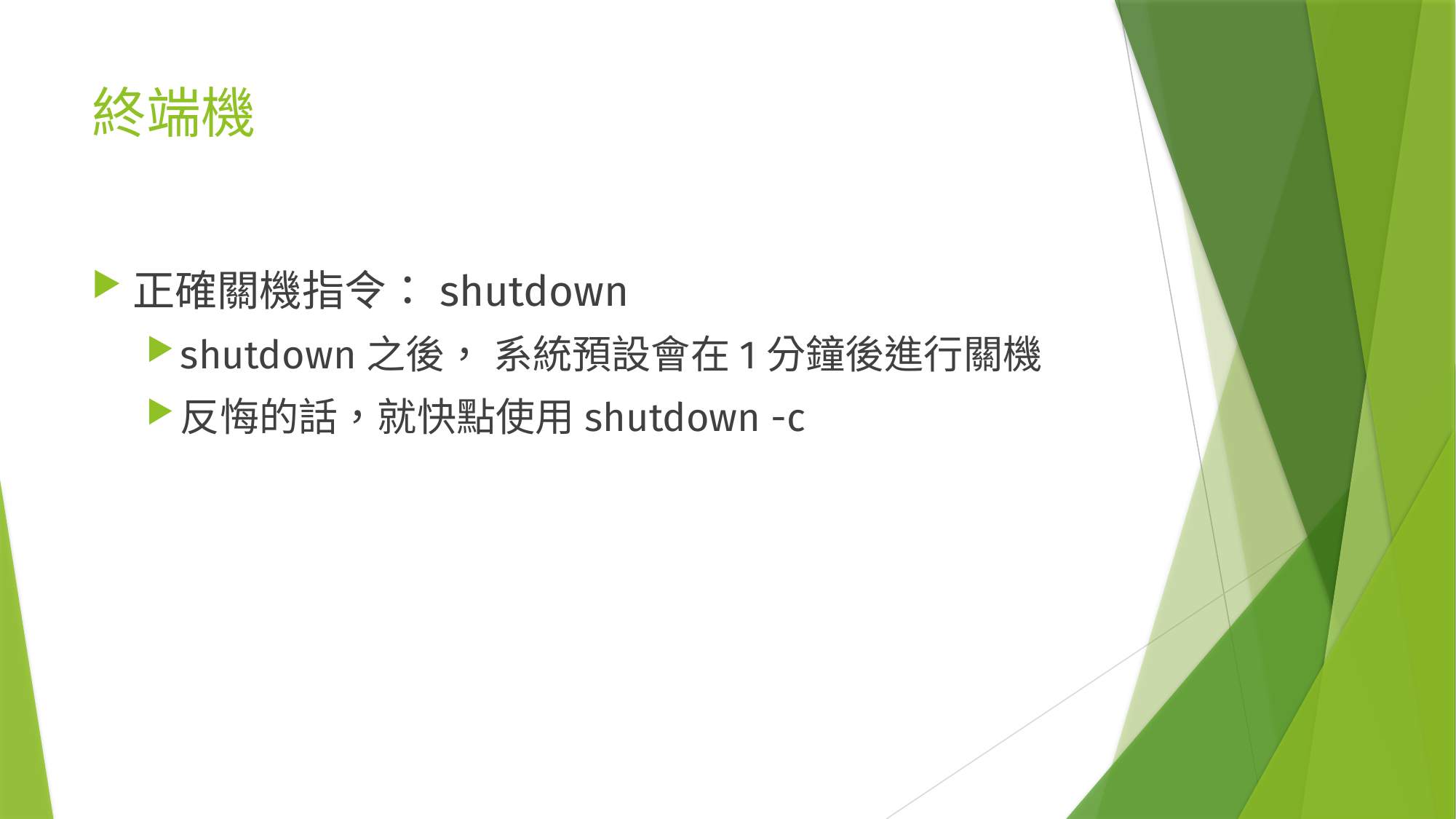

# 終端機
正確關機指令：shutdown
shutdown之後， 系統預設會在1分鐘後進行關機
反悔的話，就快點使用shutdown -c